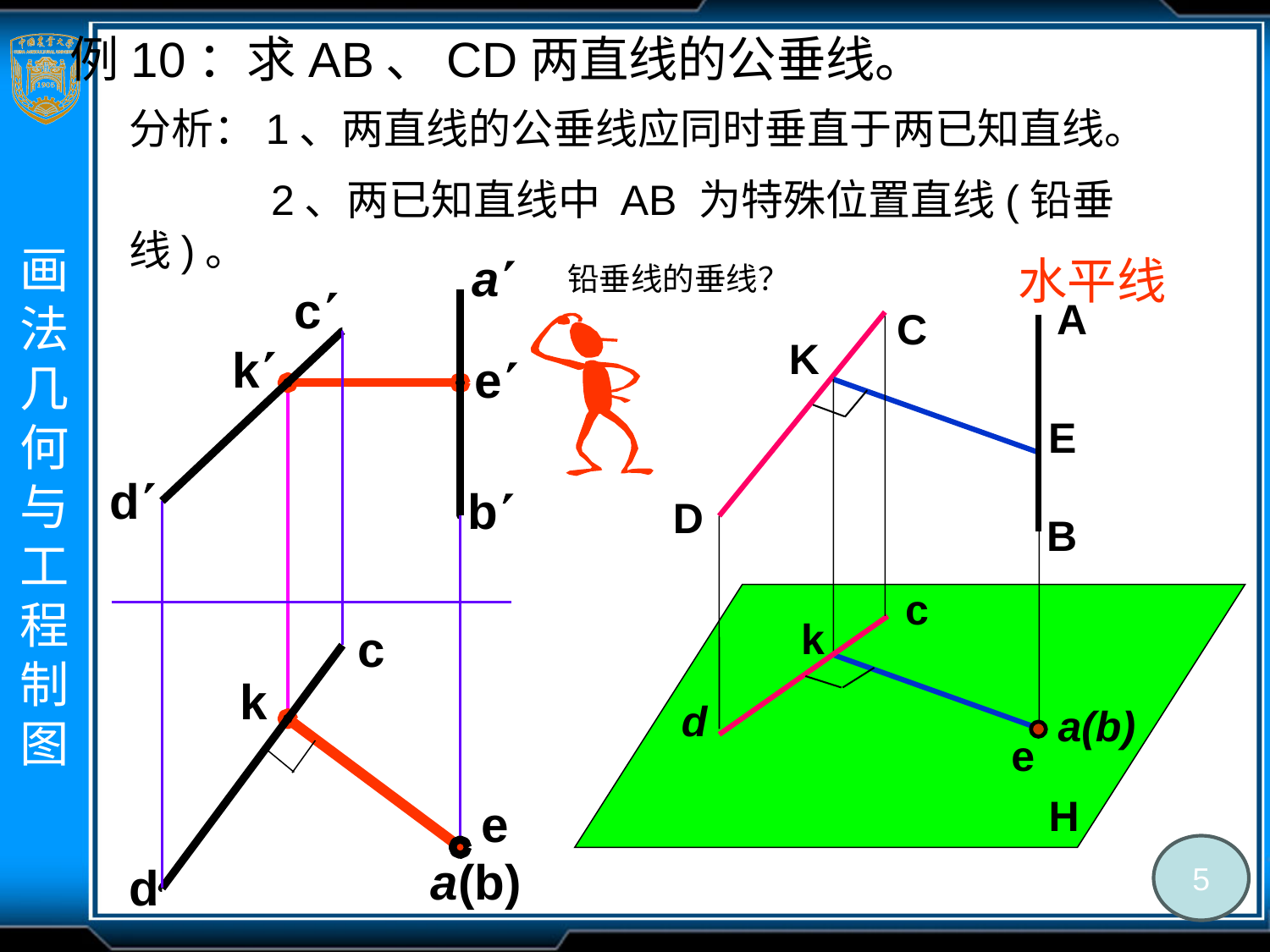

例10：求AB、CD两直线的公垂线。
分析：1、两直线的公垂线应同时垂直于两已知直线。
            2、两已知直线中 AB 为特殊位置直线(铅垂线)。
水平线
a′
c′

d′
b′

a(b)
c
d
铅垂线的垂线？

A
C

K

E

D
B

c

k

d
a(b)
e
H

k′
e′

k

e
5